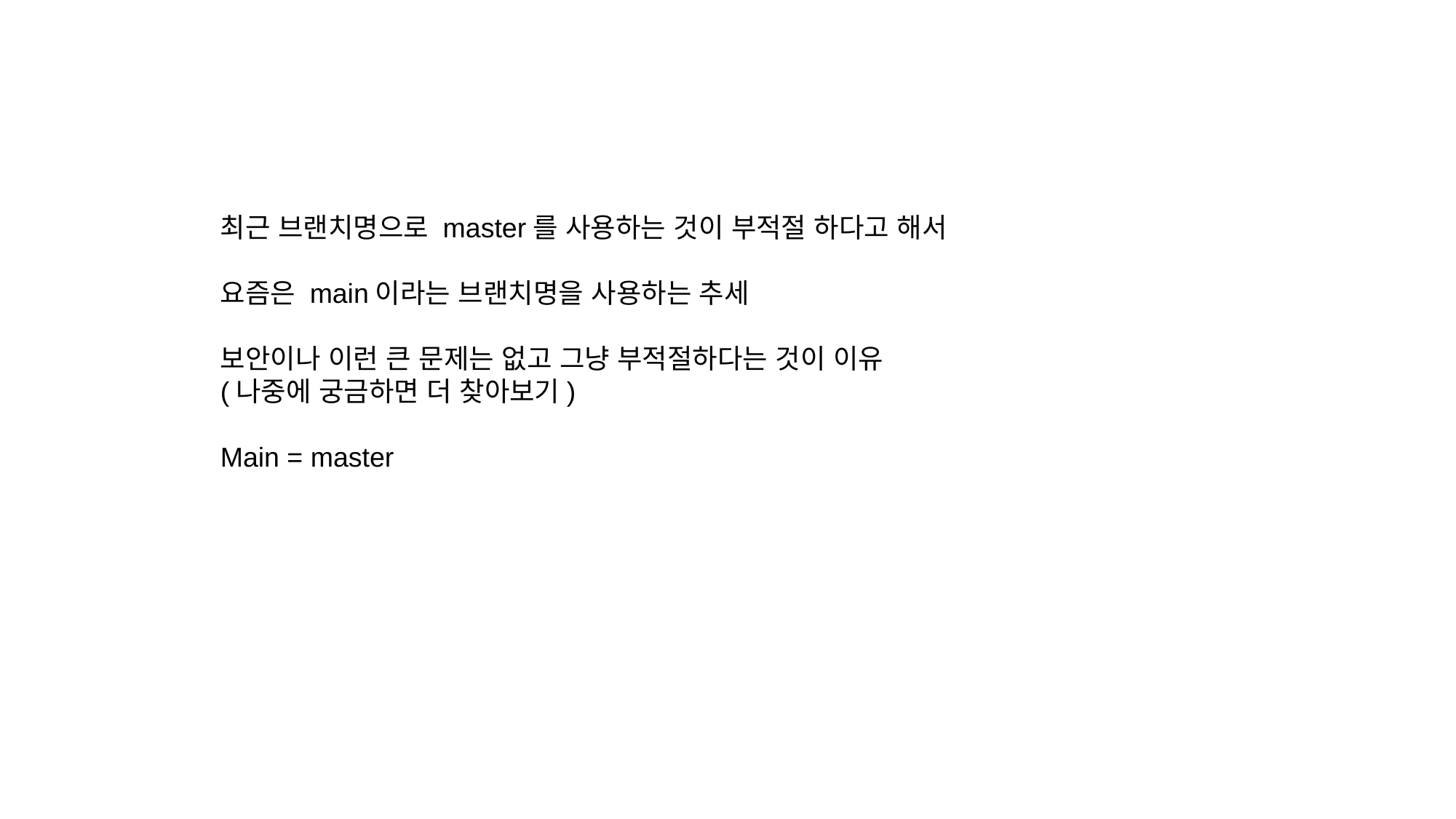

최근 브랜치명으로 master를 사용하는 것이 부적절 하다고 해서

요즘은 main이라는 브랜치명을 사용하는 추세

보안이나 이런 큰 문제는 없고 그냥 부적절하다는 것이 이유
(나중에 궁금하면 더 찾아보기)

Main = master